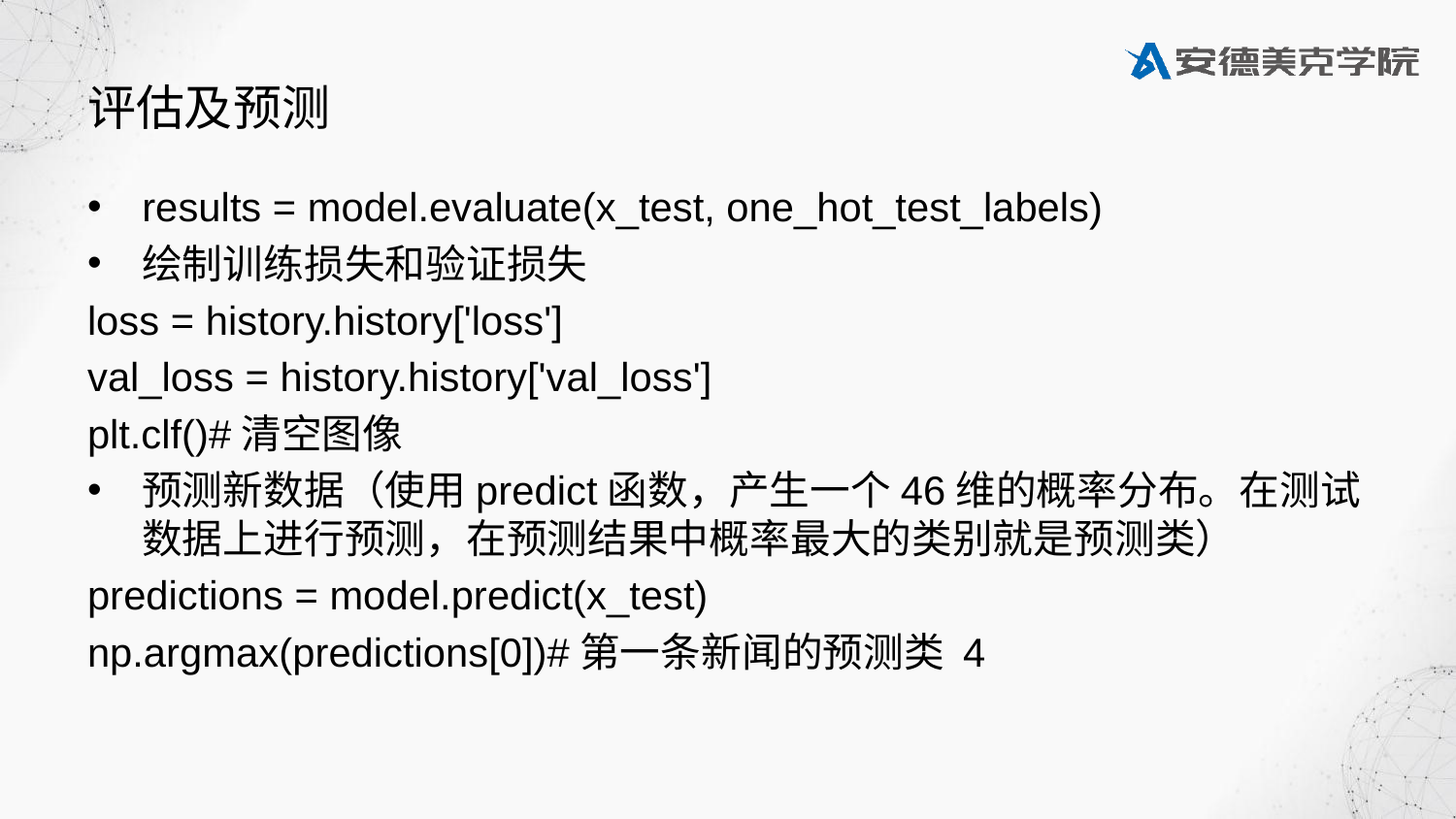

# 评估及预测
results = model.evaluate(x_test, one_hot_test_labels)
绘制训练损失和验证损失
loss = history.history['loss']
val_loss = history.history['val_loss']
plt.clf()#清空图像
预测新数据（使用predict函数，产生一个46维的概率分布。在测试数据上进行预测，在预测结果中概率最大的类别就是预测类）
predictions = model.predict(x_test)
np.argmax(predictions[0])#第一条新闻的预测类 4